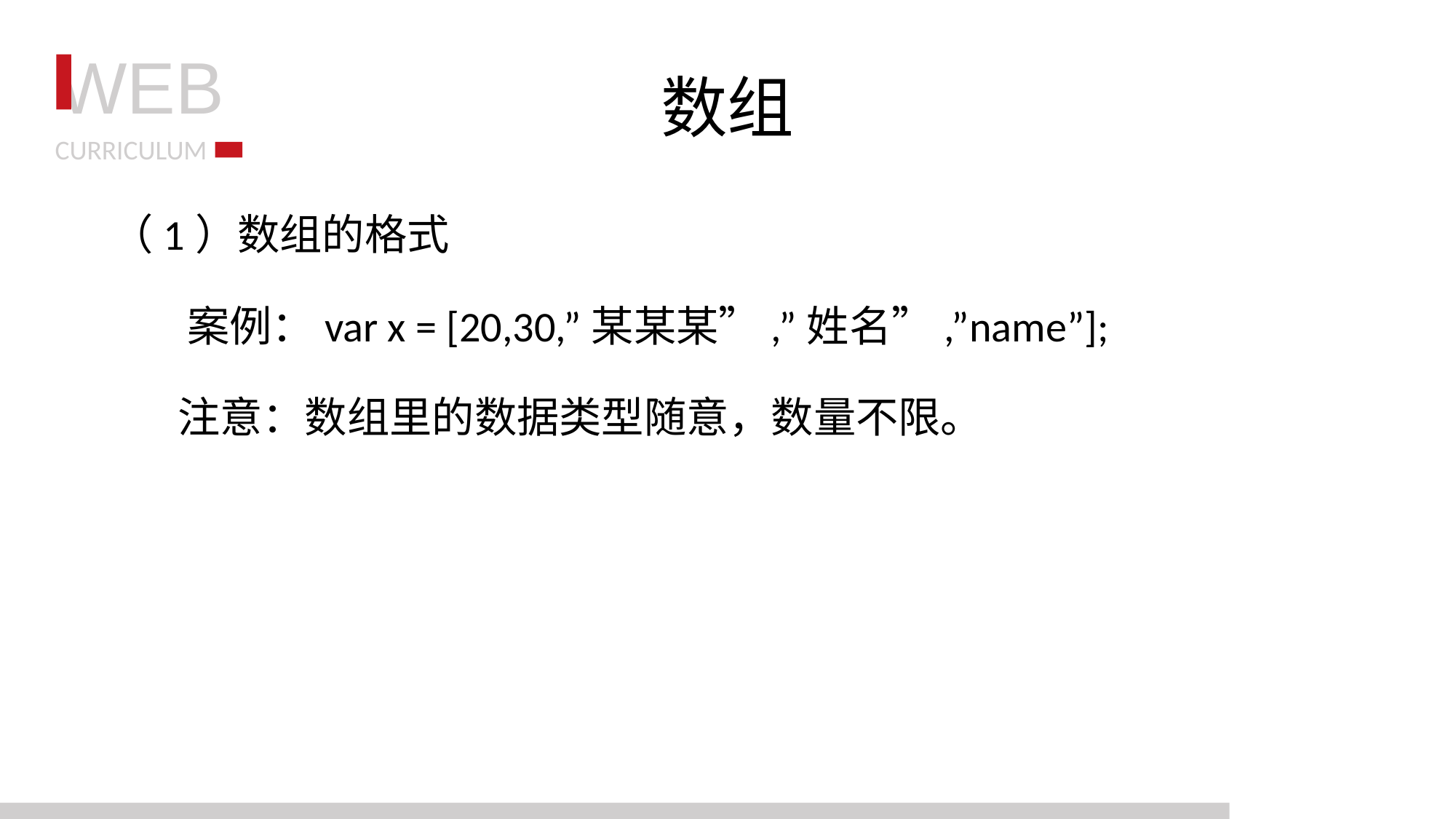

# 数组
（1）数组的格式
       案例：var x = [20,30,”某某某”,”姓名”,”name”];
      注意：数组里的数据类型随意，数量不限。